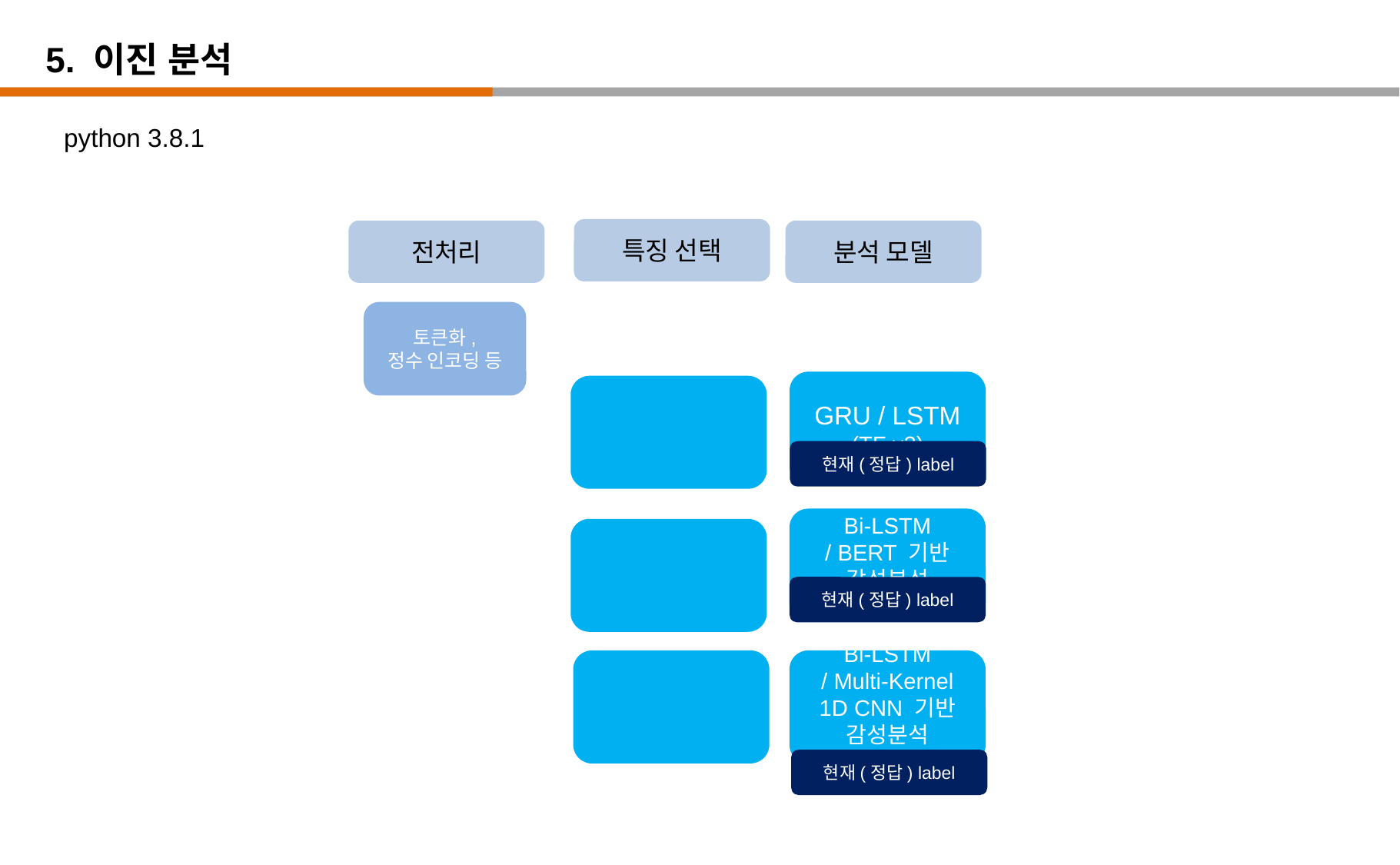

5. 이진 분석

python 3.8.1
특징 선택
전처리
분석 모델
토큰화,
정수 인코딩 등
GRU / LSTM
(TF v2)

현재(정답) label
Bi-LSTM
/ BERT 기반
감성분석
(TF v2)

현재(정답) label

Bi-LSTM
/ Multi-Kernel 1D CNN 기반
감성분석
(TF v2)
현재(정답) label